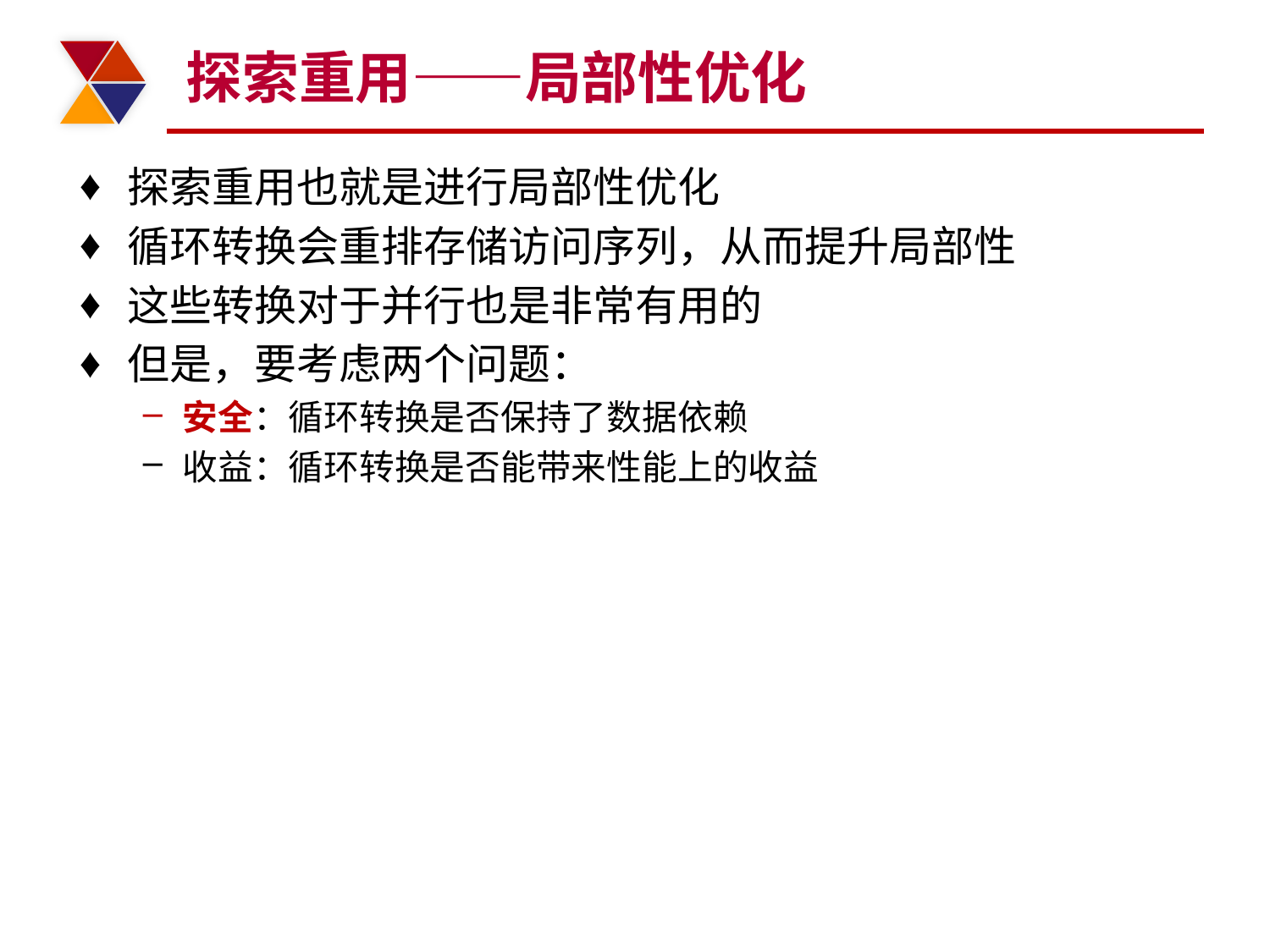

# 探索重用——局部性优化
探索重用也就是进行局部性优化
循环转换会重排存储访问序列，从而提升局部性
这些转换对于并行也是非常有用的
但是，要考虑两个问题：
安全：循环转换是否保持了数据依赖
收益：循环转换是否能带来性能上的收益